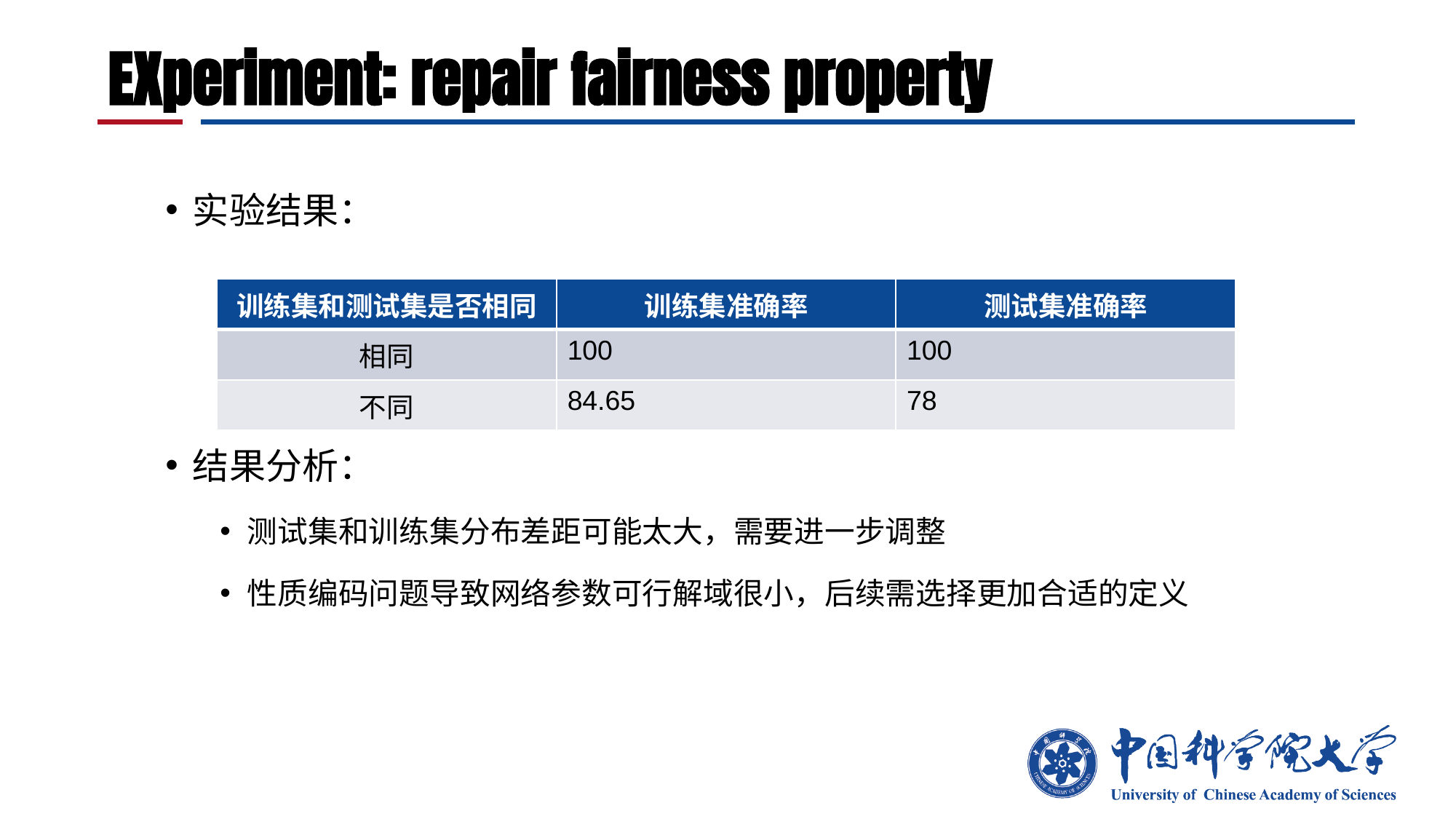

# EXperiment: repair fairness property
实验结果：

结果分析：
测试集和训练集分布差距可能太大，需要进一步调整
性质编码问题导致网络参数可行解域很小，后续需选择更加合适的定义

| 训练集和测试集是否相同 | 训练集准确率 | 测试集准确率 |
| --- | --- | --- |
| 相同 | 100 | 100 |
| 不同 | 84.65 | 78 |